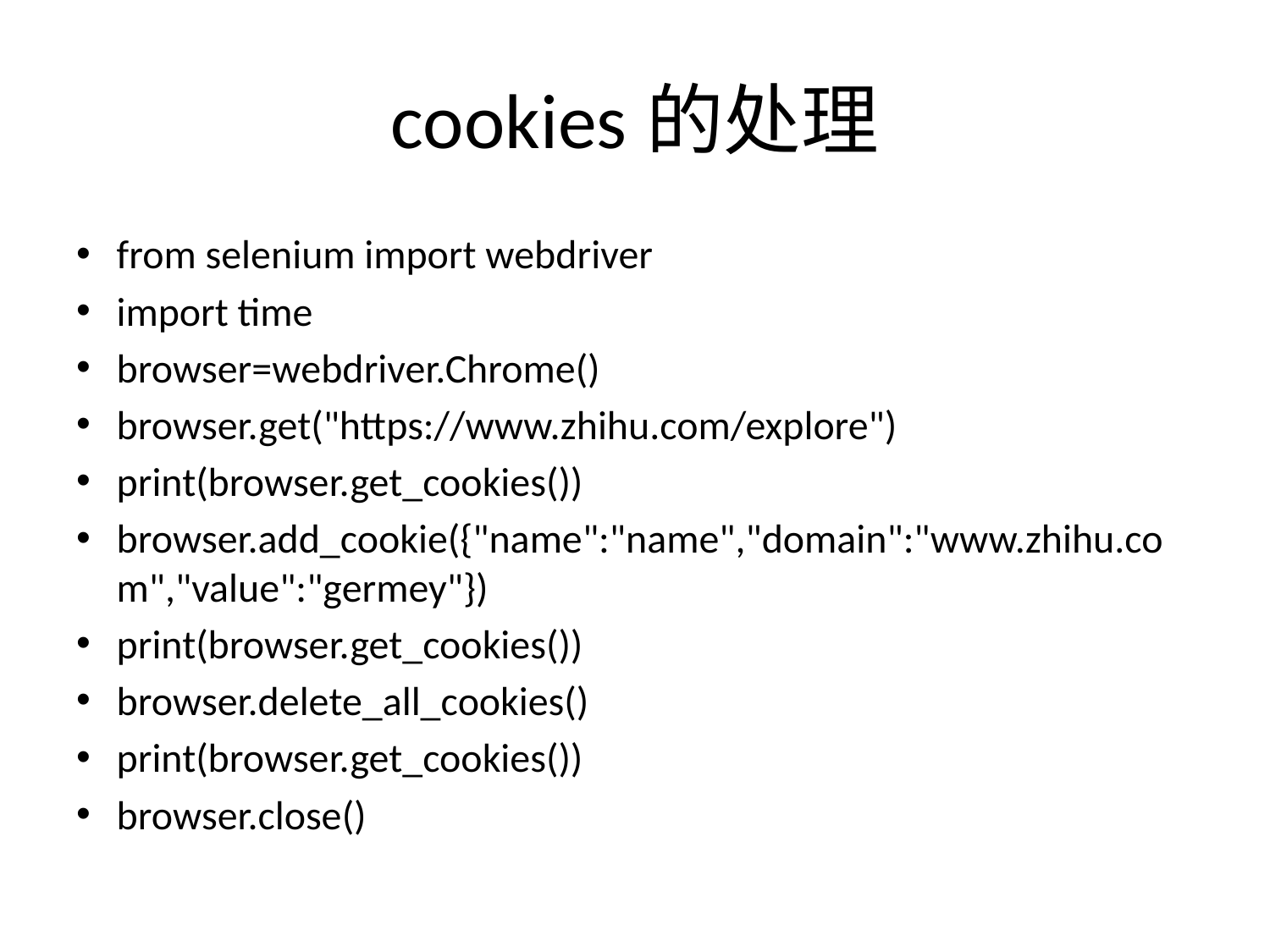

# cookies的处理
from selenium import webdriver
import time
browser=webdriver.Chrome()
browser.get("https://www.zhihu.com/explore")
print(browser.get_cookies())
browser.add_cookie({"name":"name","domain":"www.zhihu.com","value":"germey"})
print(browser.get_cookies())
browser.delete_all_cookies()
print(browser.get_cookies())
browser.close()